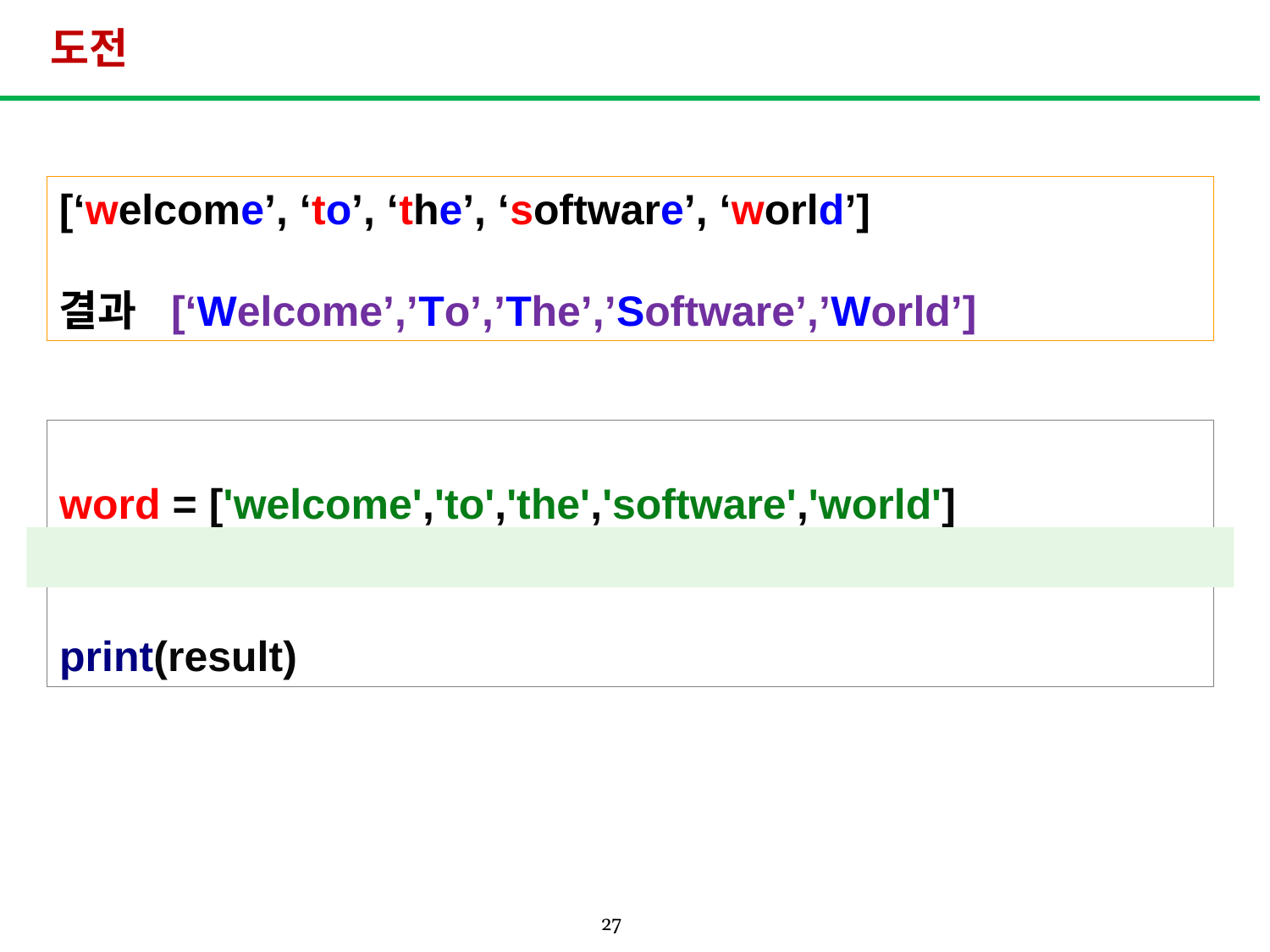

# 도전
[‘welcome’, ‘to’, ‘the’, ‘software’, ‘world’]

결과  [‘Welcome’,’To’,’The’,’Software’,’World’]
word = ['welcome','to','the','software','world']
result = [ i.capitalize() for i in word]
print(result)

27